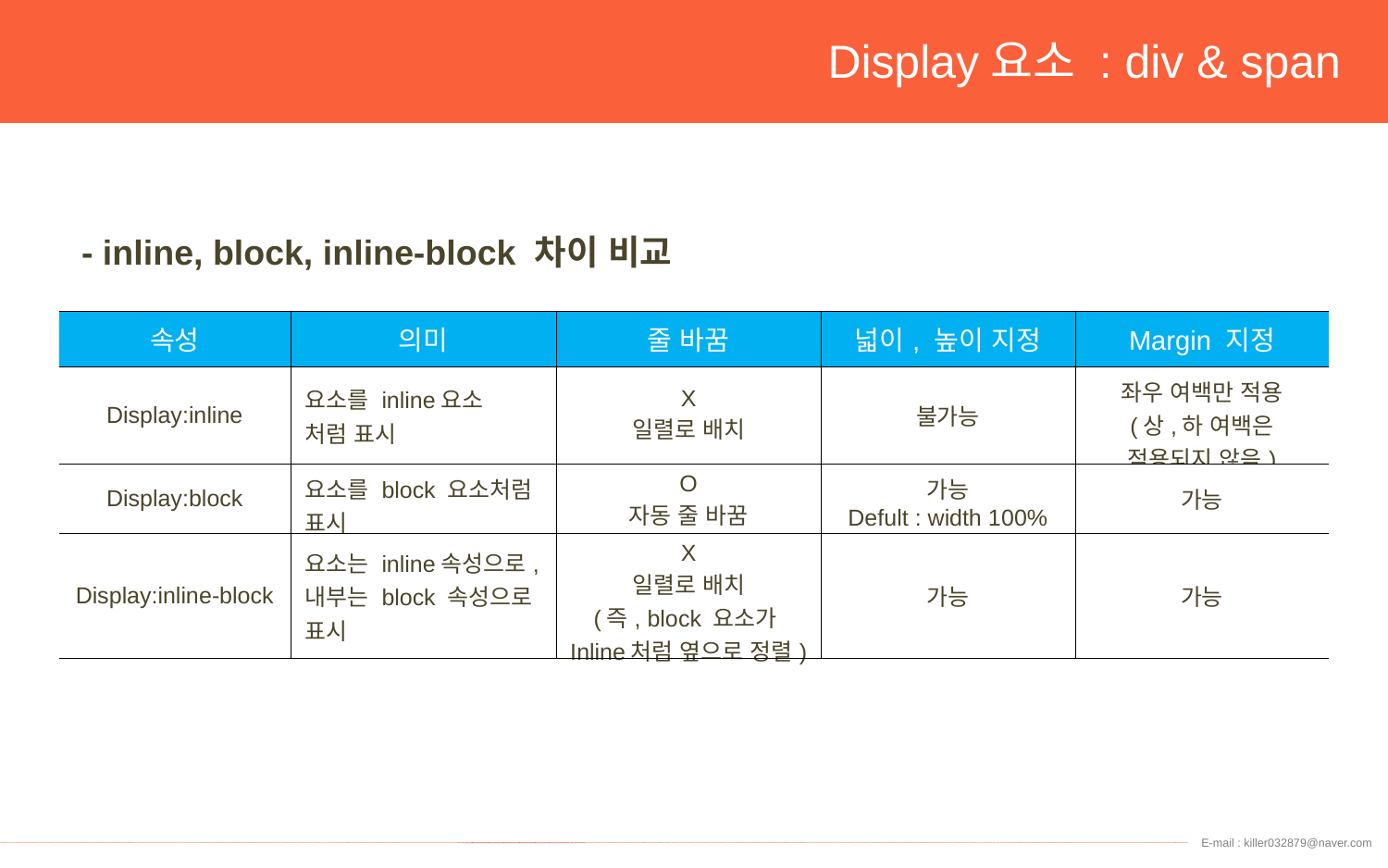

Display요소 : div & span
- inline, block, inline-block 차이 비교
| 속성 | 의미 | 줄 바꿈 | 넓이, 높이 지정 | Margin 지정 |
| --- | --- | --- | --- | --- |
| Display:inline | 요소를 inline요소 처럼 표시 | X 일렬로 배치 | 불가능 | 좌우 여백만 적용 (상,하 여백은 적용되지 않음) |
| Display:block | 요소를 block 요소처럼 표시 | O 자동 줄 바꿈 | 가능 Defult : width 100% | 가능 |
| Display:inline-block | 요소는 inline속성으로, 내부는 block 속성으로 표시 | X 일렬로 배치 (즉, block 요소가 Inline처럼 옆으로 정렬) | 가능 | 가능 |